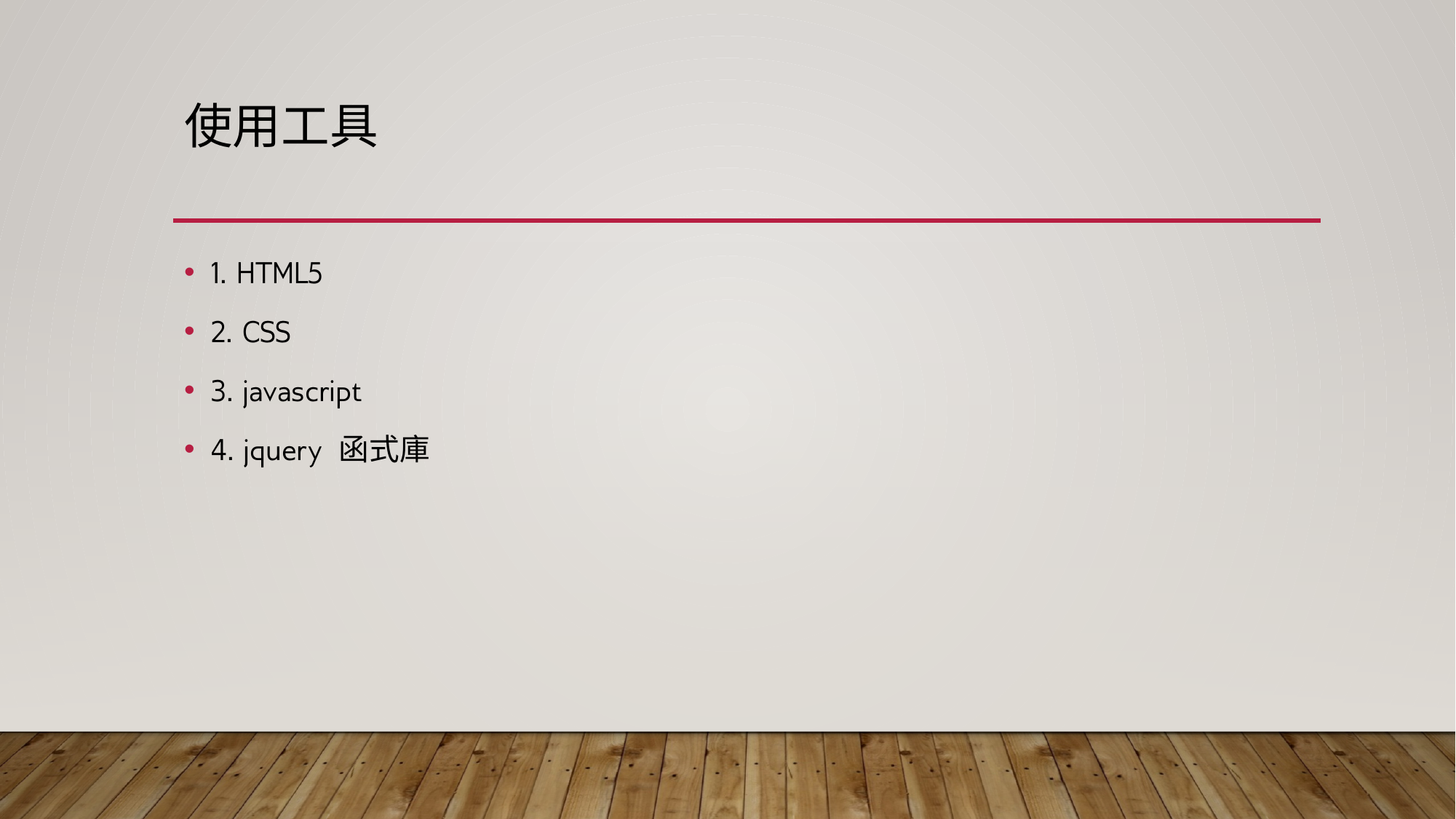

# 使用工具
1. HTML5
2. CSS
3. javascript
4. jquery 函式庫